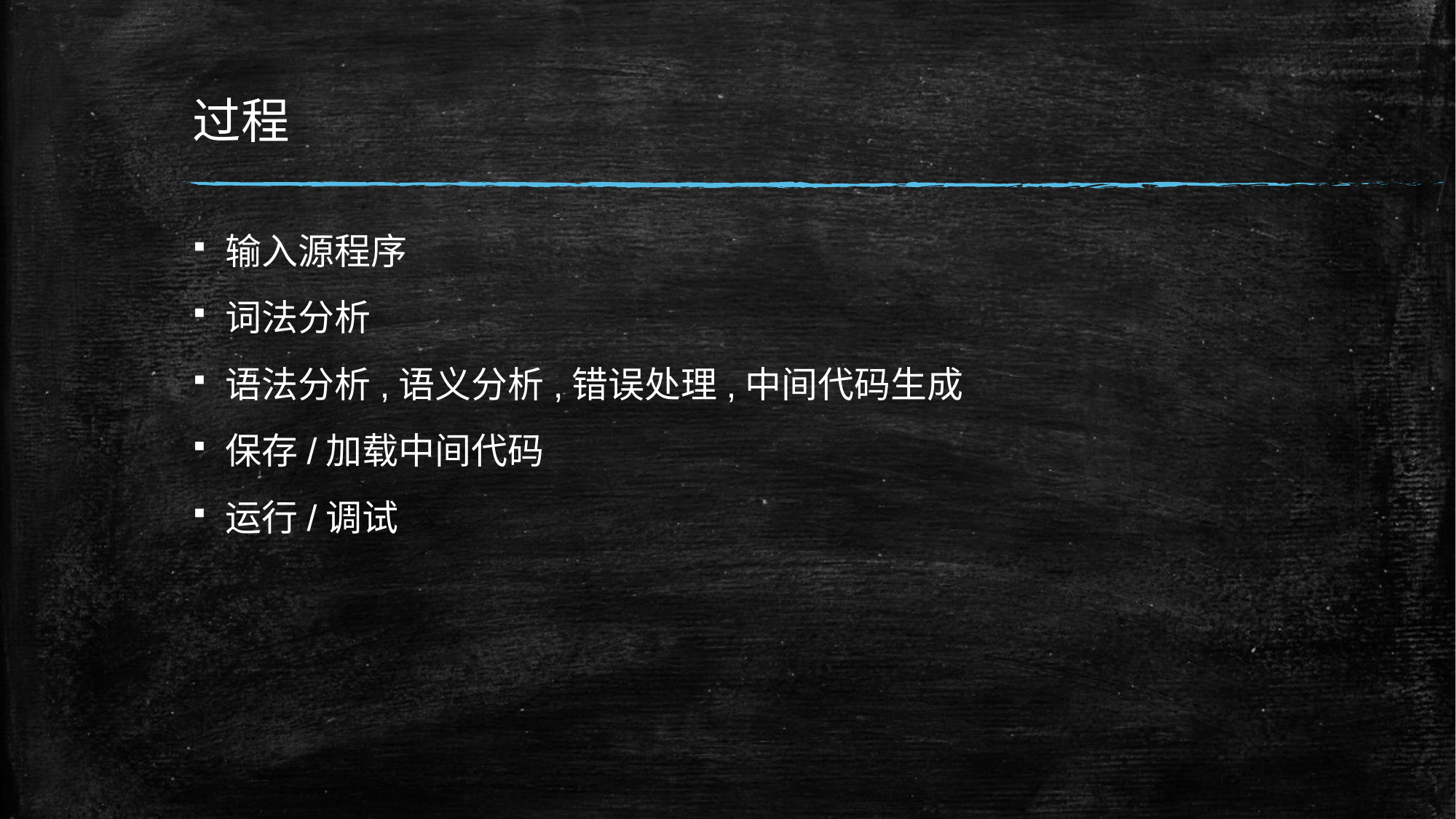

# 过程
输入源程序
词法分析
语法分析,语义分析,错误处理,中间代码生成
保存/加载中间代码
运行/调试